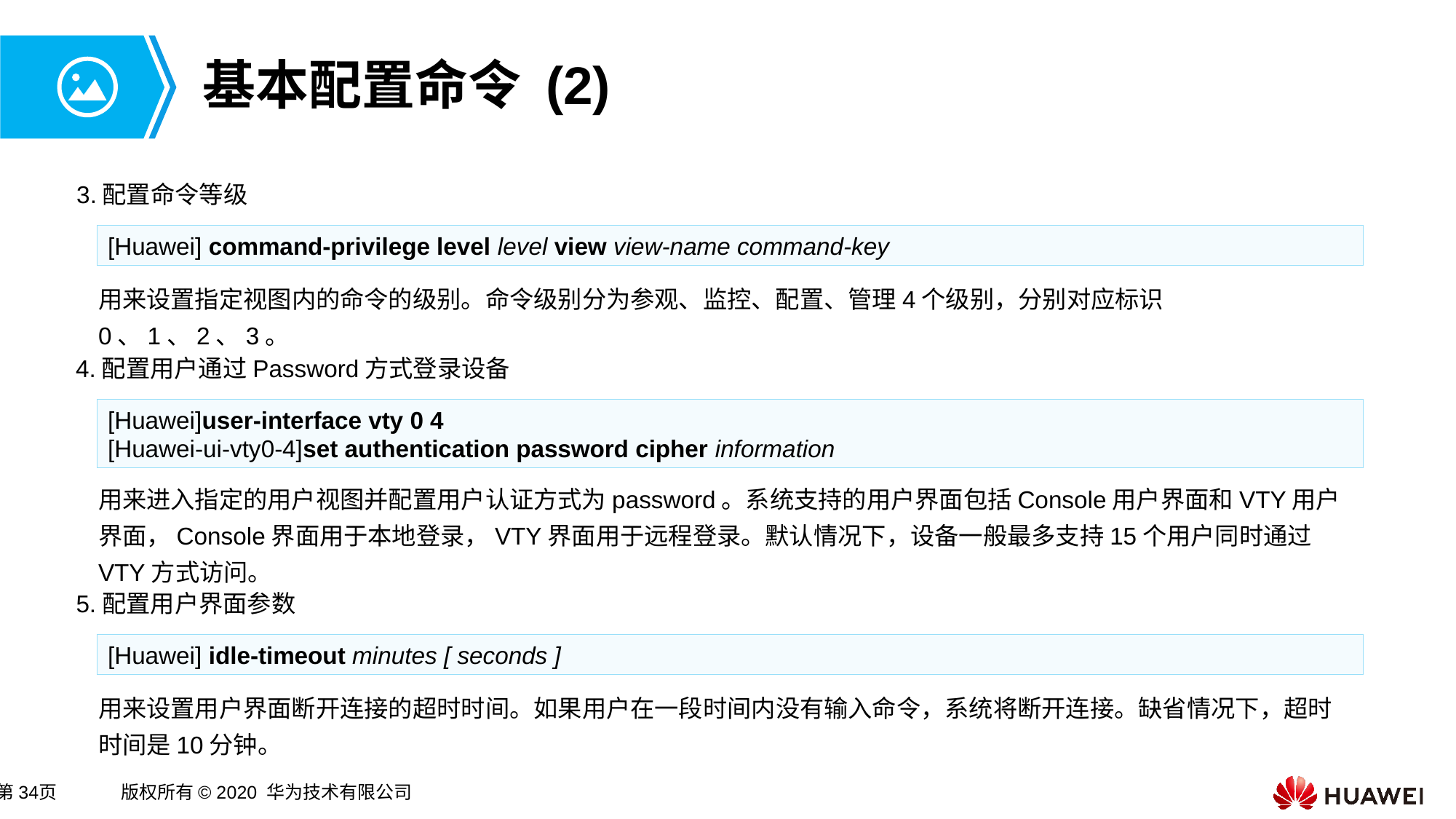

# 基本配置命令 (2)
3.配置命令等级
[Huawei] command-privilege level level view view-name command-key
用来设置指定视图内的命令的级别。命令级别分为参观、监控、配置、管理4个级别，分别对应标识0、1、2、3。
4.配置用户通过Password方式登录设备
[Huawei]user-interface vty 0 4
[Huawei-ui-vty0-4]set authentication password cipher information
用来进入指定的用户视图并配置用户认证方式为password。系统支持的用户界面包括Console用户界面和VTY用户界面，Console界面用于本地登录，VTY界面用于远程登录。默认情况下，设备一般最多支持15个用户同时通过VTY方式访问。
5.配置用户界面参数
[Huawei] idle-timeout minutes [ seconds ]
用来设置用户界面断开连接的超时时间。如果用户在一段时间内没有输入命令，系统将断开连接。缺省情况下，超时时间是10分钟。